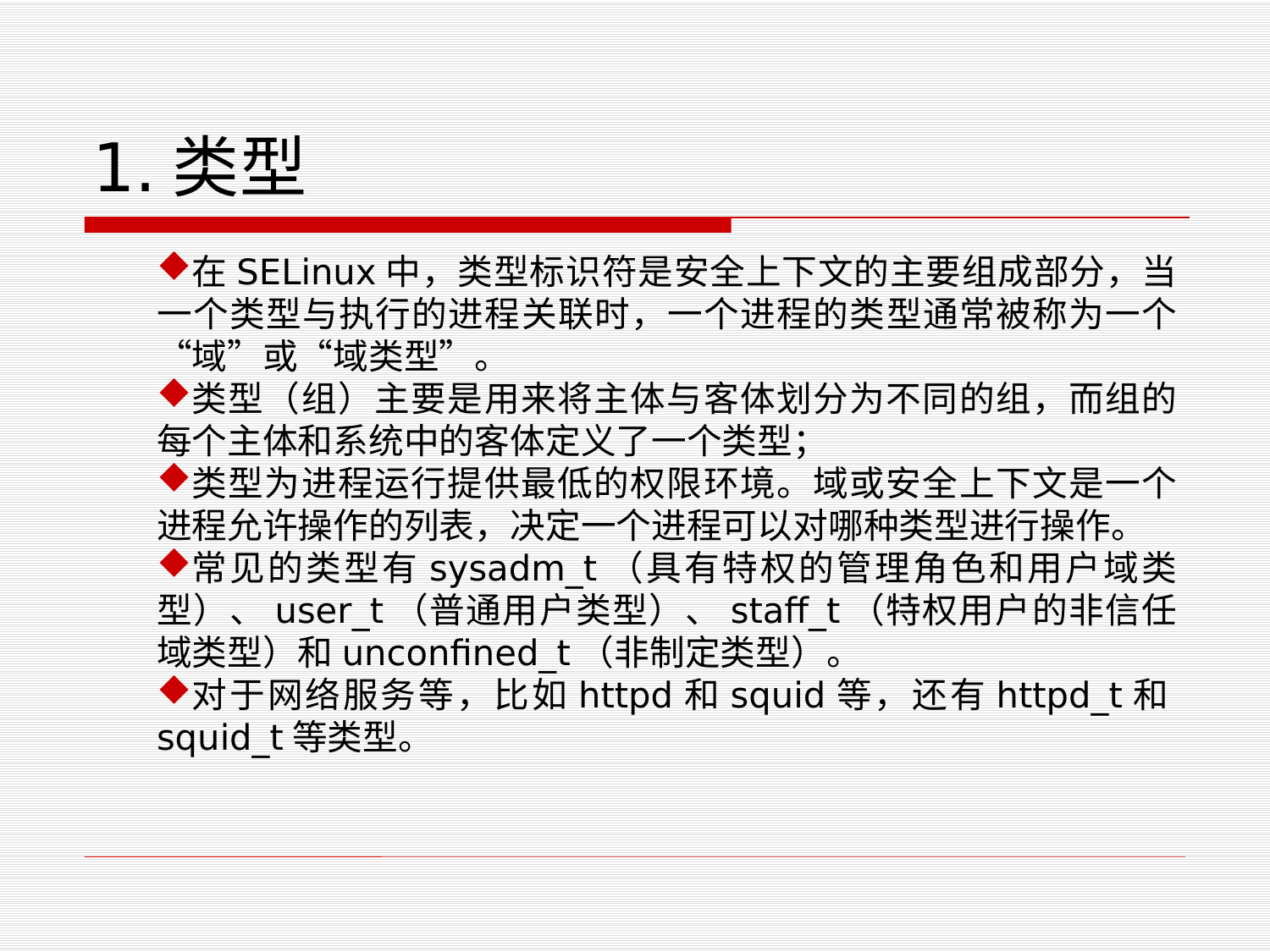

# 1.类型
在SELinux中，类型标识符是安全上下文的主要组成部分，当一个类型与执行的进程关联时，一个进程的类型通常被称为一个“域”或“域类型”。
类型（组）主要是用来将主体与客体划分为不同的组，而组的每个主体和系统中的客体定义了一个类型；
类型为进程运行提供最低的权限环境。域或安全上下文是一个进程允许操作的列表，决定一个进程可以对哪种类型进行操作。
常见的类型有sysadm_t（具有特权的管理角色和用户域类型）、user_t（普通用户类型）、staff_t（特权用户的非信任域类型）和unconfined_t（非制定类型）。
对于网络服务等，比如httpd和squid等，还有httpd_t和squid_t等类型。